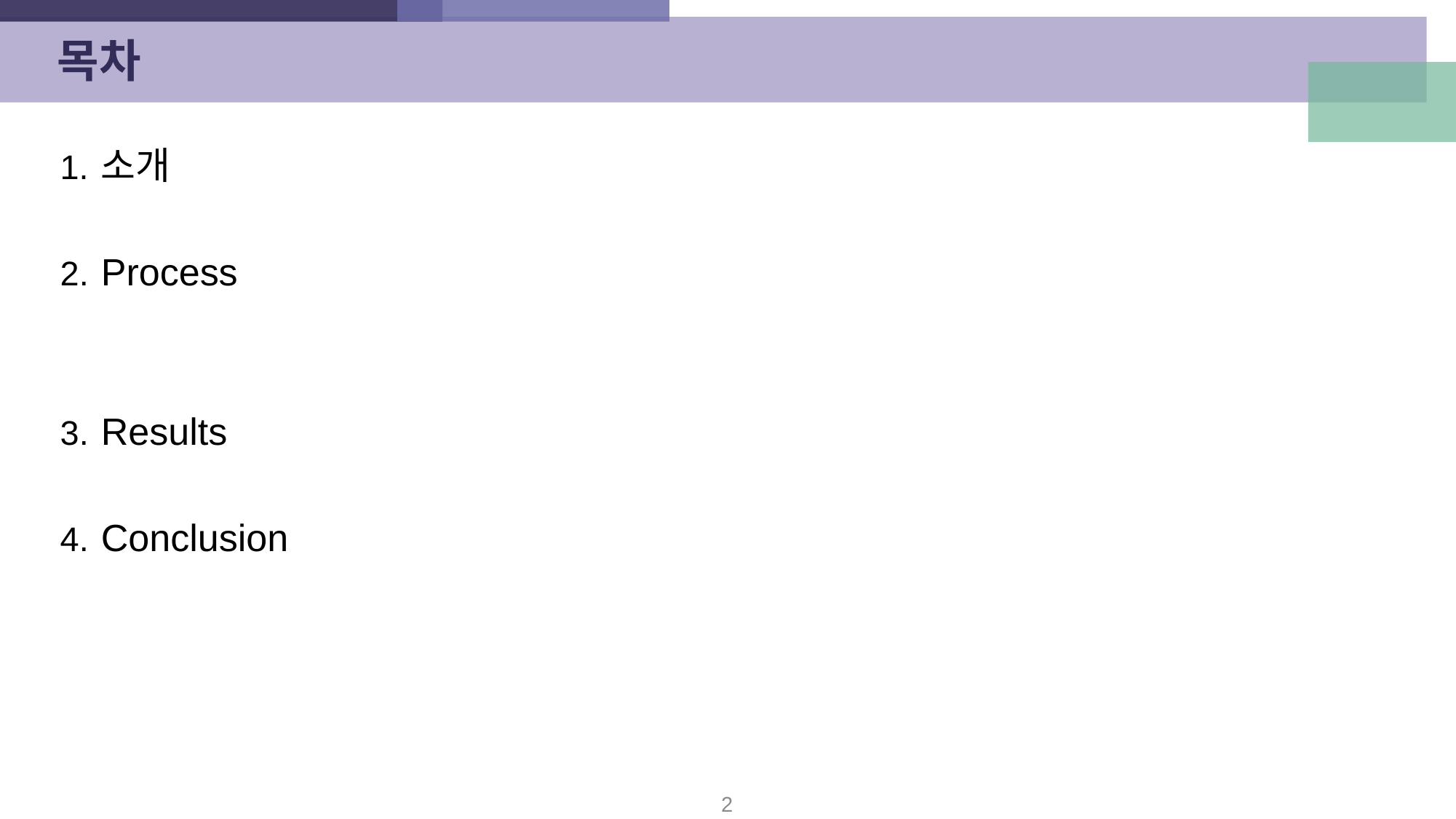

# 목차
소개

Process

Results

Conclusion

2